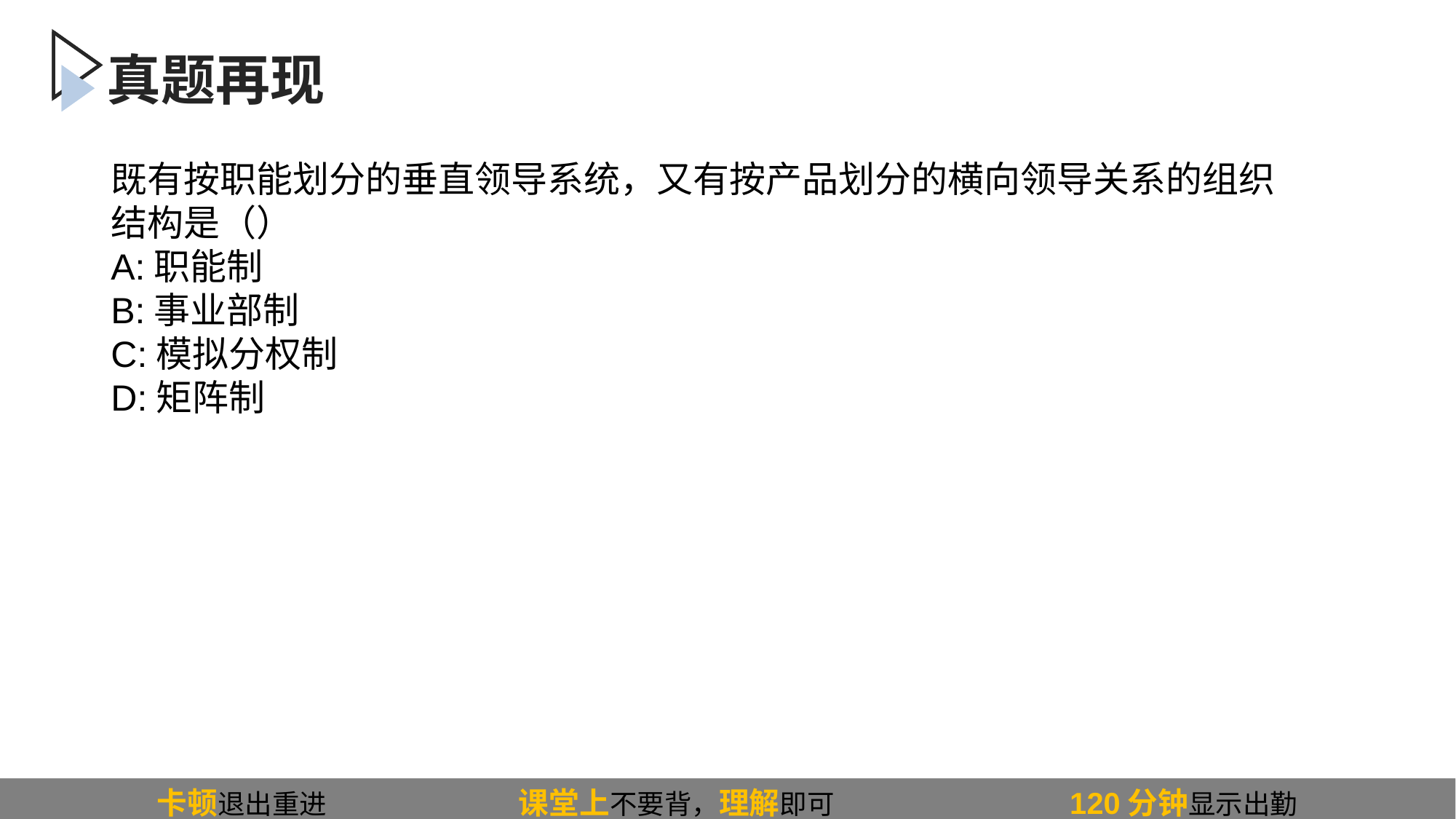

# 真题再现
既有按职能划分的垂直领导系统，又有按产品划分的横向领导关系的组织结构是（）
A:职能制
B:事业部制
C:模拟分权制
D:矩阵制